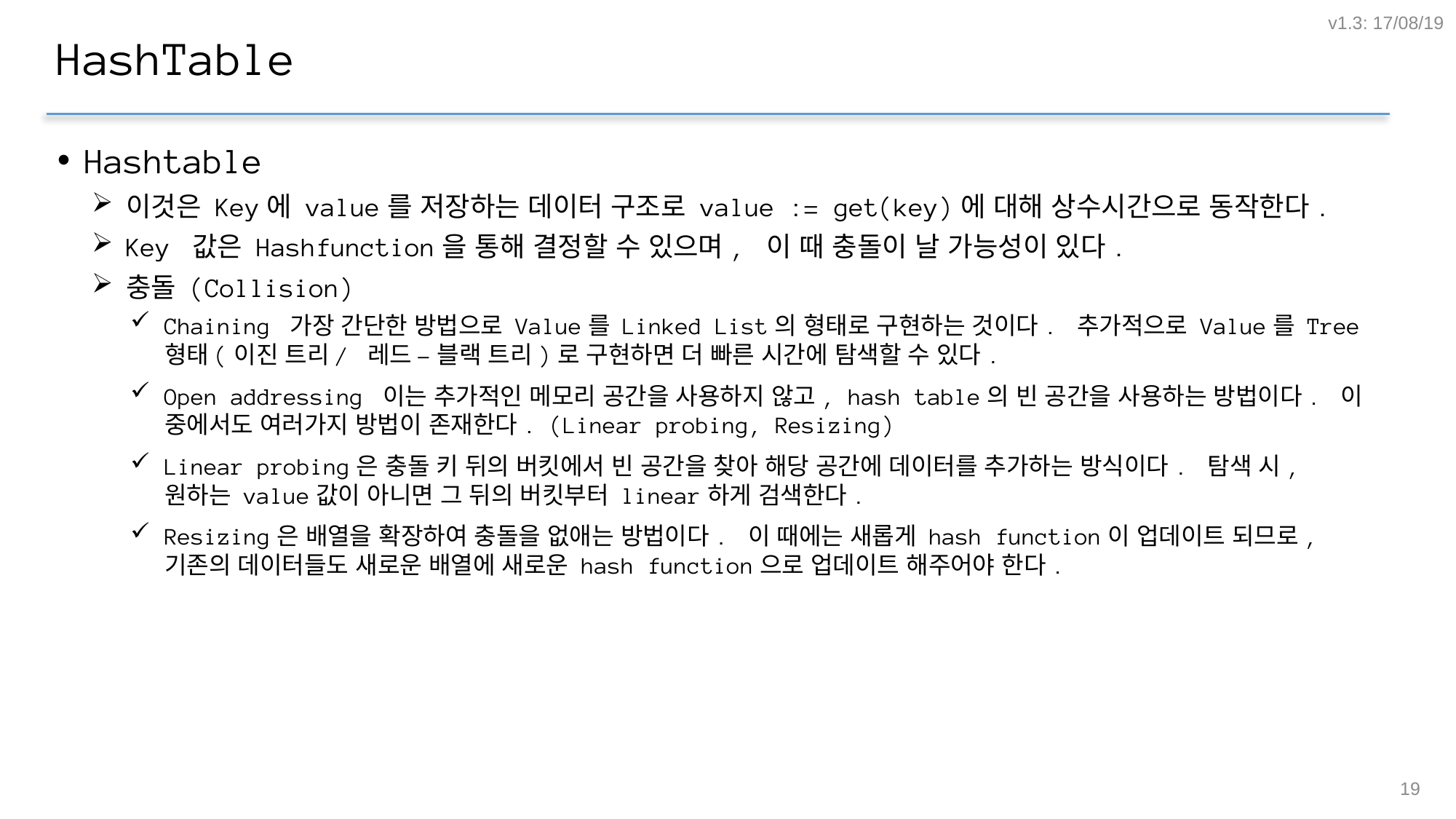

v1.3: 17/08/19
# HashTable
Hashtable
이것은 Key에 value를 저장하는 데이터 구조로 value := get(key)에 대해 상수시간으로 동작한다.
Key 값은 Hashfunction을 통해 결정할 수 있으며, 이 때 충돌이 날 가능성이 있다.
충돌 (Collision)
Chaining 가장 간단한 방법으로 Value를 Linked List의 형태로 구현하는 것이다. 추가적으로 Value를 Tree 형태(이진 트리/ 레드-블랙 트리)로 구현하면 더 빠른 시간에 탐색할 수 있다.
Open addressing 이는 추가적인 메모리 공간을 사용하지 않고, hash table의 빈 공간을 사용하는 방법이다. 이 중에서도 여러가지 방법이 존재한다. (Linear probing, Resizing)
Linear probing은 충돌 키 뒤의 버킷에서 빈 공간을 찾아 해당 공간에 데이터를 추가하는 방식이다. 탐색 시, 원하는 value값이 아니면 그 뒤의 버킷부터 linear하게 검색한다.
Resizing은 배열을 확장하여 충돌을 없애는 방법이다. 이 때에는 새롭게 hash function이 업데이트 되므로, 기존의 데이터들도 새로운 배열에 새로운 hash function으로 업데이트 해주어야 한다.
19